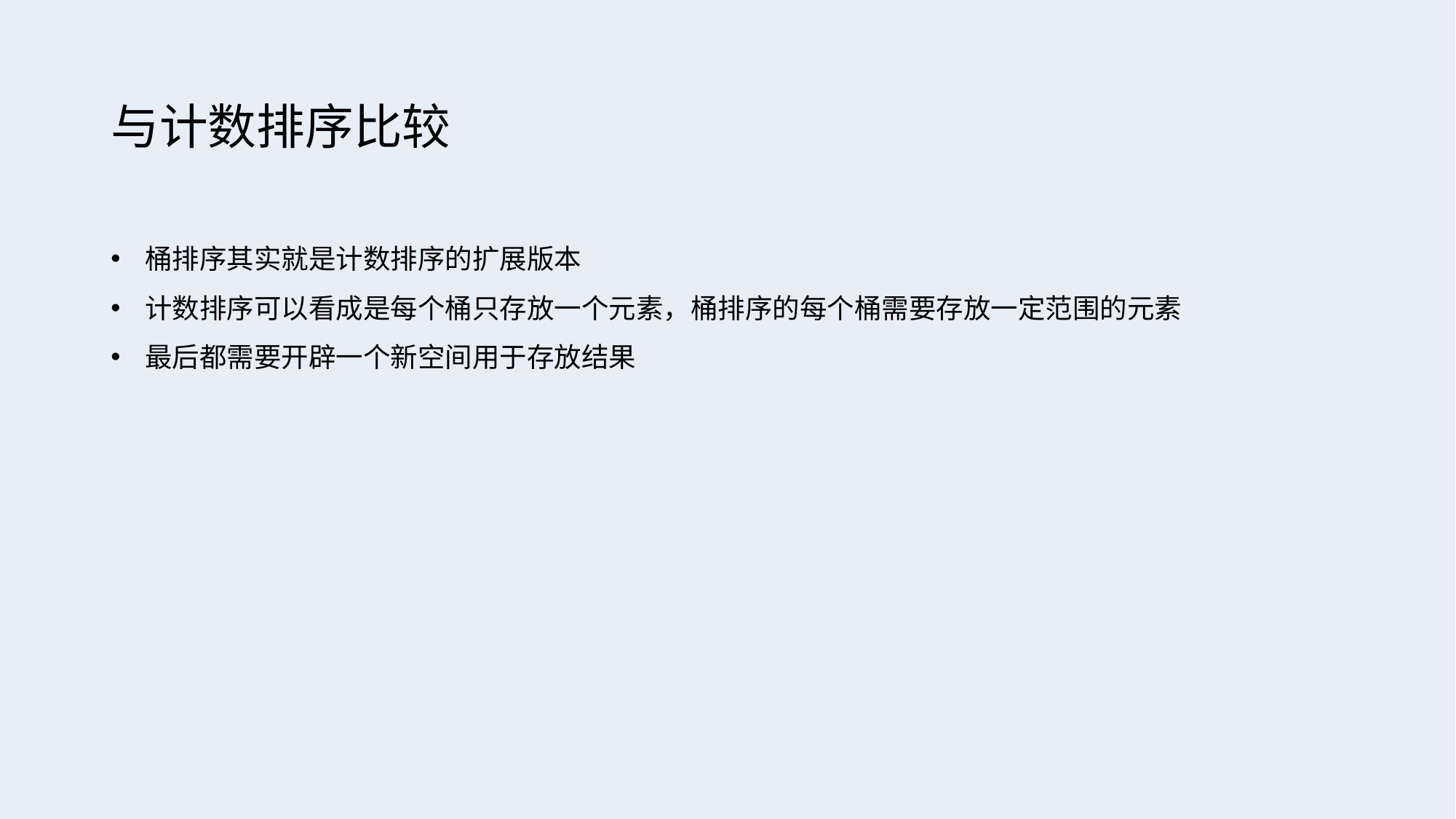

与计数排序比较
桶排序其实就是计数排序的扩展版本
计数排序可以看成是每个桶只存放一个元素，桶排序的每个桶需要存放一定范围的元素
最后都需要开辟一个新空间用于存放结果